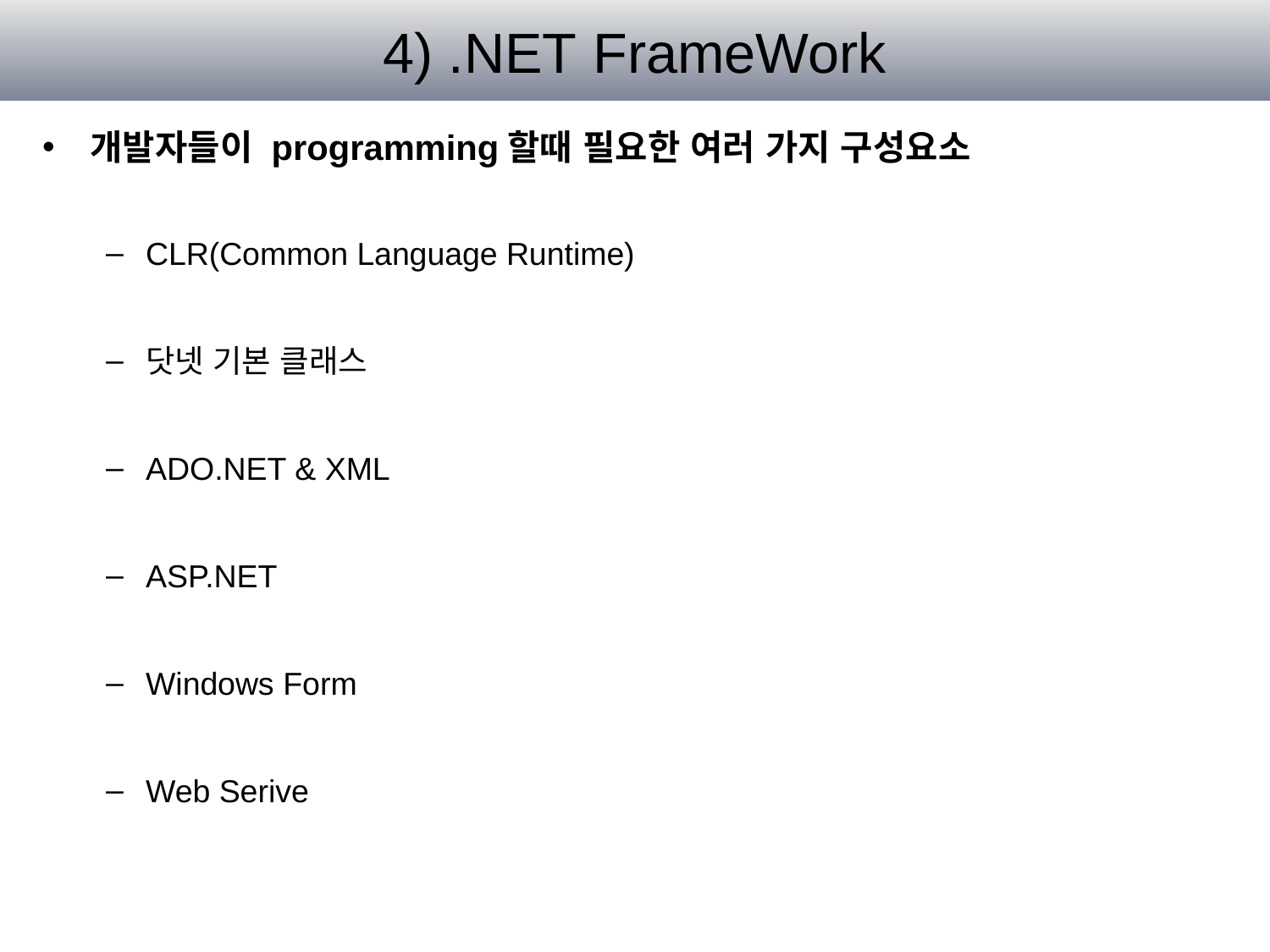

# 4) .NET FrameWork
개발자들이 programming할때 필요한 여러 가지 구성요소

CLR(Common Language Runtime)

닷넷 기본 클래스

ADO.NET & XML

ASP.NET

Windows Form

Web Serive